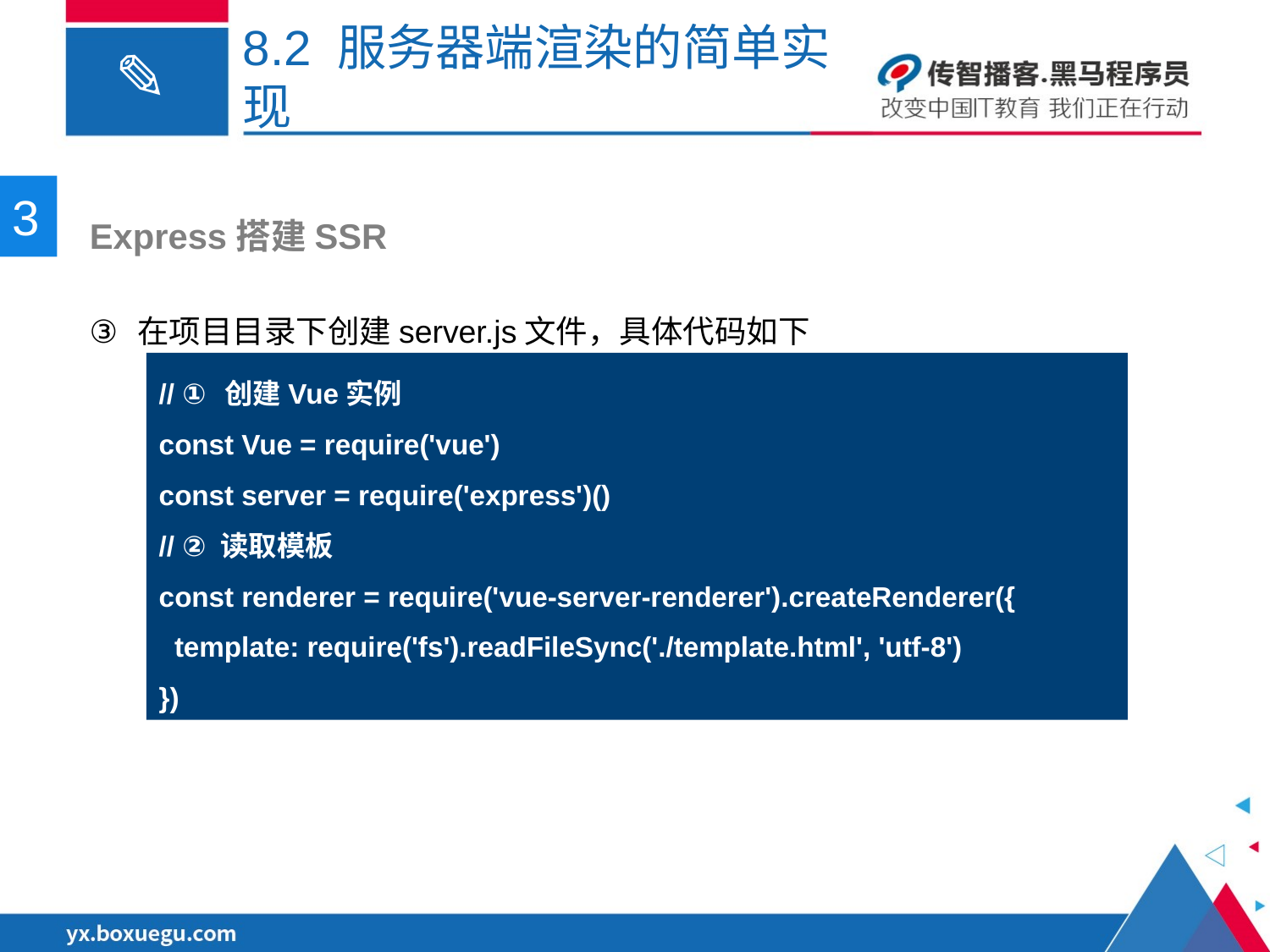

# 8.2 服务器端渲染的简单实现

3
  Express搭建SSR
在项目目录下创建server.js文件，具体代码如下
// ① 创建Vue实例
const Vue = require('vue')
const server = require('express')()
// ② 读取模板
const renderer = require('vue-server-renderer').createRenderer({
  template: require('fs').readFileSync('./template.html', 'utf-8')
})